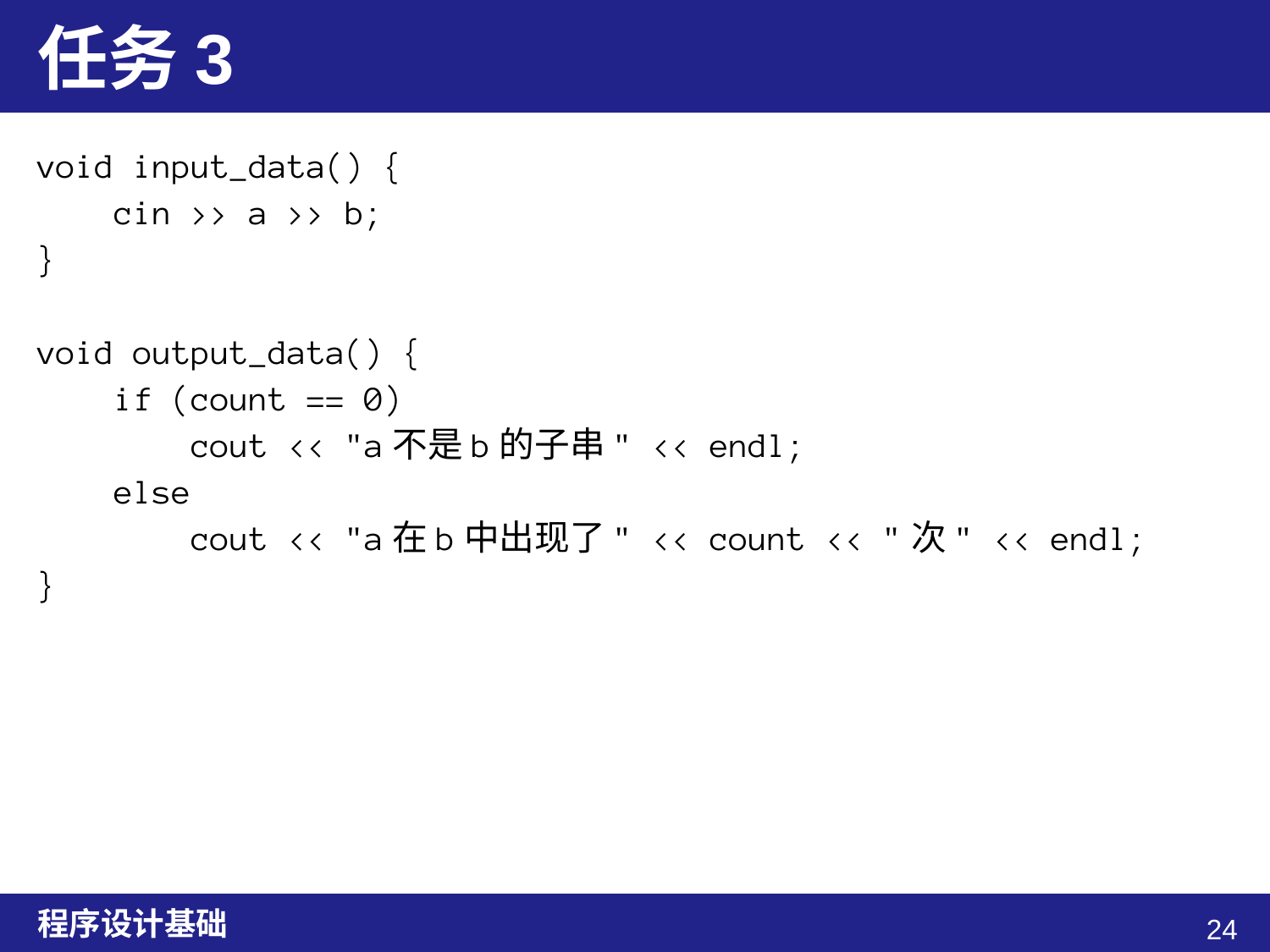

# 任务3
void input_data() {
    cin >> a >> b;
}

void output_data() {
    if (count == 0)
        cout << "a不是b的子串" << endl;
    else
        cout << "a在b中出现了" << count << "次" << endl;
}